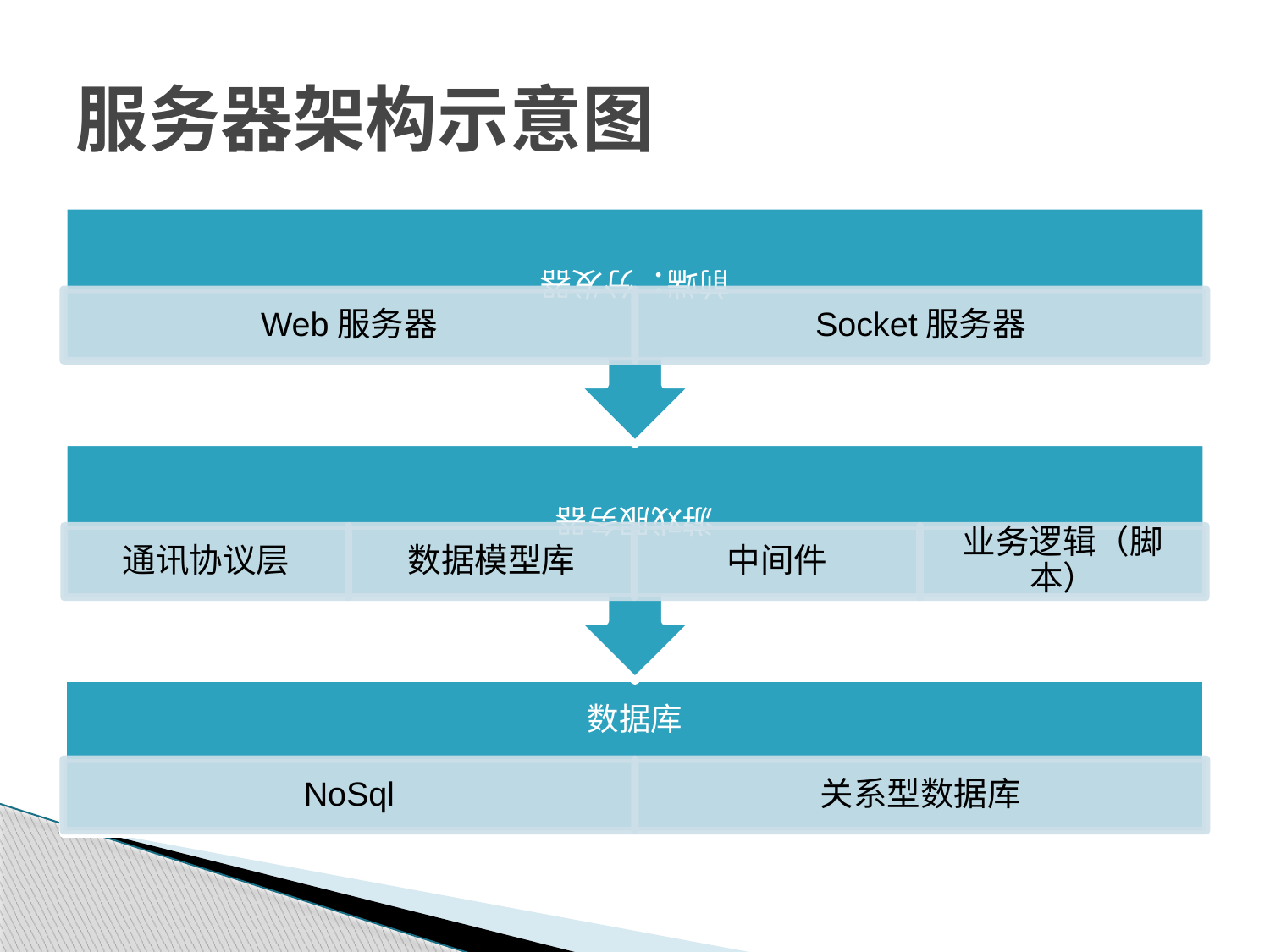

# 服务器架构示意图
数据库
NoSql
关系型数据库
游戏服务器
通讯协议层
数据模型库
中间件
业务逻辑（脚本）
前端：分发器
Web服务器
Socket服务器